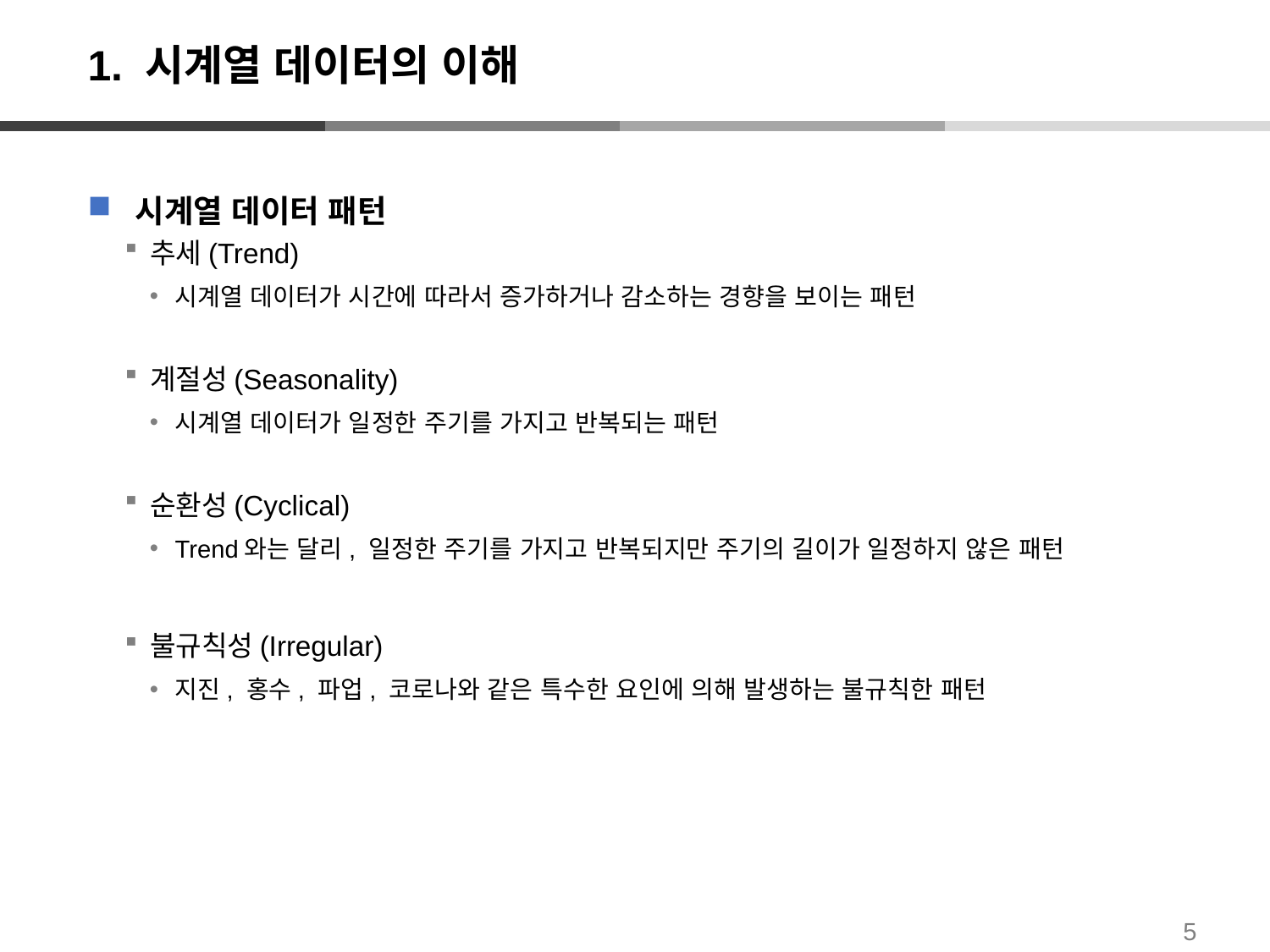

# 1. 시계열 데이터의 이해
시계열 데이터 패턴
추세(Trend)
시계열 데이터가 시간에 따라서 증가하거나 감소하는 경향을 보이는 패턴

계절성(Seasonality)
시계열 데이터가 일정한 주기를 가지고 반복되는 패턴

순환성(Cyclical)
Trend와는 달리, 일정한 주기를 가지고 반복되지만 주기의 길이가 일정하지 않은 패턴

불규칙성(Irregular)
지진, 홍수, 파업, 코로나와 같은 특수한 요인에 의해 발생하는 불규칙한 패턴